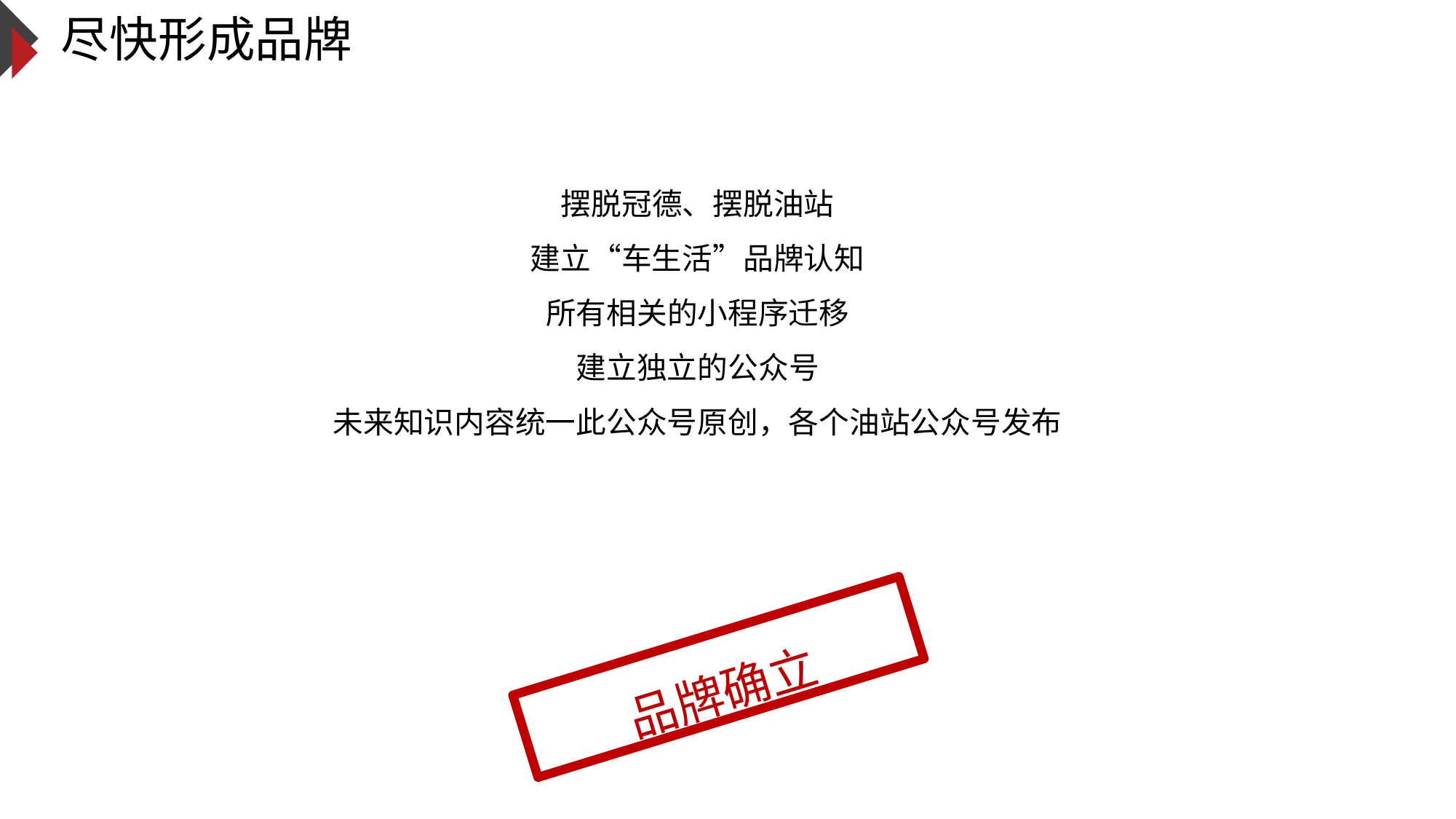

# 尽快形成品牌
摆脱冠德、摆脱油站
建立“车生活”品牌认知
所有相关的小程序迁移
建立独立的公众号
未来知识内容统一此公众号原创，各个油站公众号发布
品牌确立